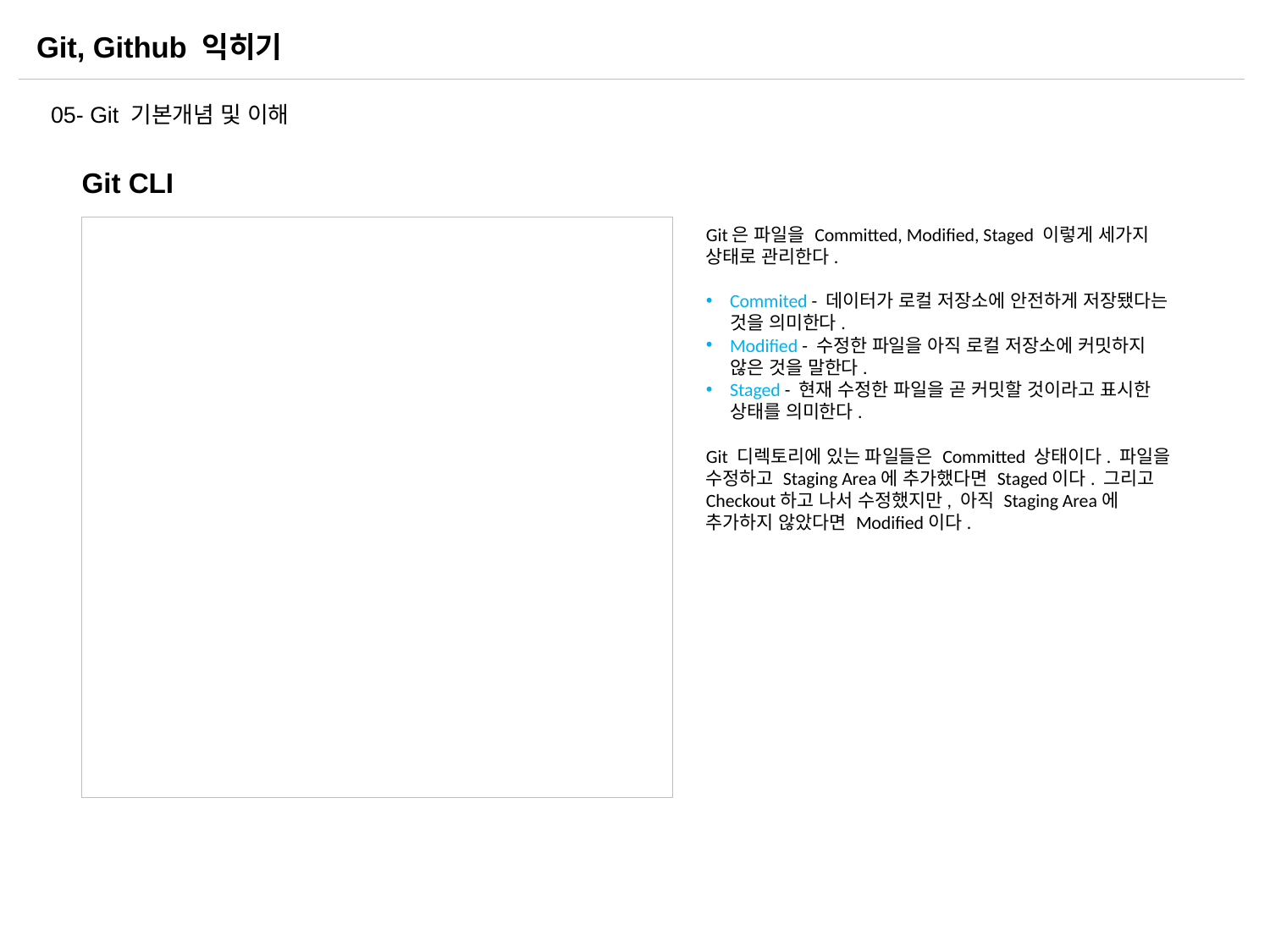

05- Git 기본개념 및 이해
Git CLI
Git은 파일을 Committed, Modified, Staged 이렇게 세가지 상태로 관리한다.
Commited - 데이터가 로컬 저장소에 안전하게 저장됐다는 것을 의미한다.
Modified - 수정한 파일을 아직 로컬 저장소에 커밋하지 않은 것을 말한다.
Staged - 현재 수정한 파일을 곧 커밋할 것이라고 표시한 상태를 의미한다.
Git 디렉토리에 있는 파일들은 Committed 상태이다. 파일을 수정하고 Staging Area에 추가했다면 Staged이다. 그리고 Checkout하고 나서 수정했지만, 아직 Staging Area에 추가하지 않았다면 Modified이다.